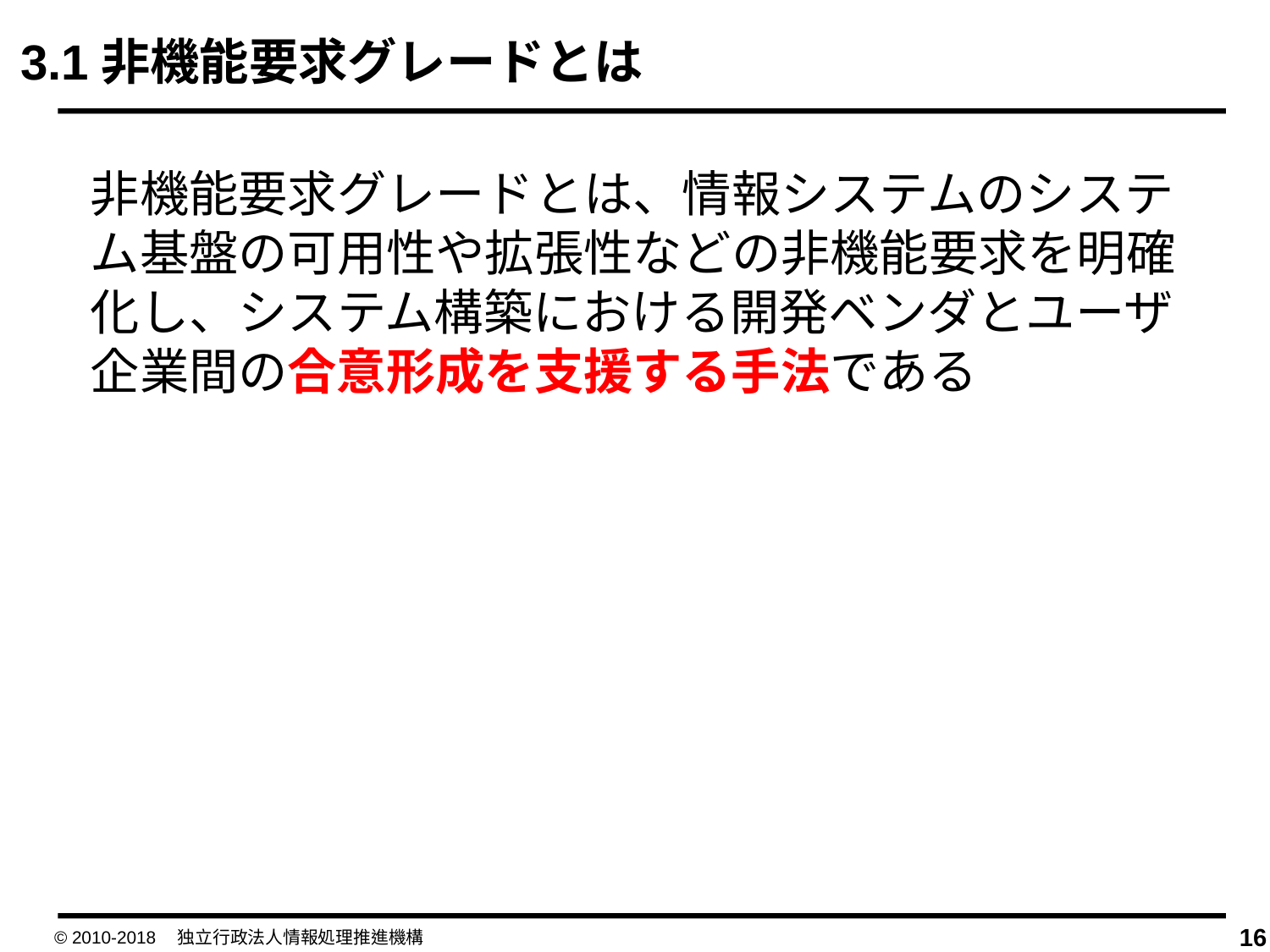

3.1非機能要求グレードとは
非機能要求グレードとは、情報システムのシステム基盤の可用性や拡張性などの非機能要求を明確化し、システム構築における開発ベンダとユーザ企業間の合意形成を支援する手法である

© 2010-2018　独立行政法人情報処理推進機構